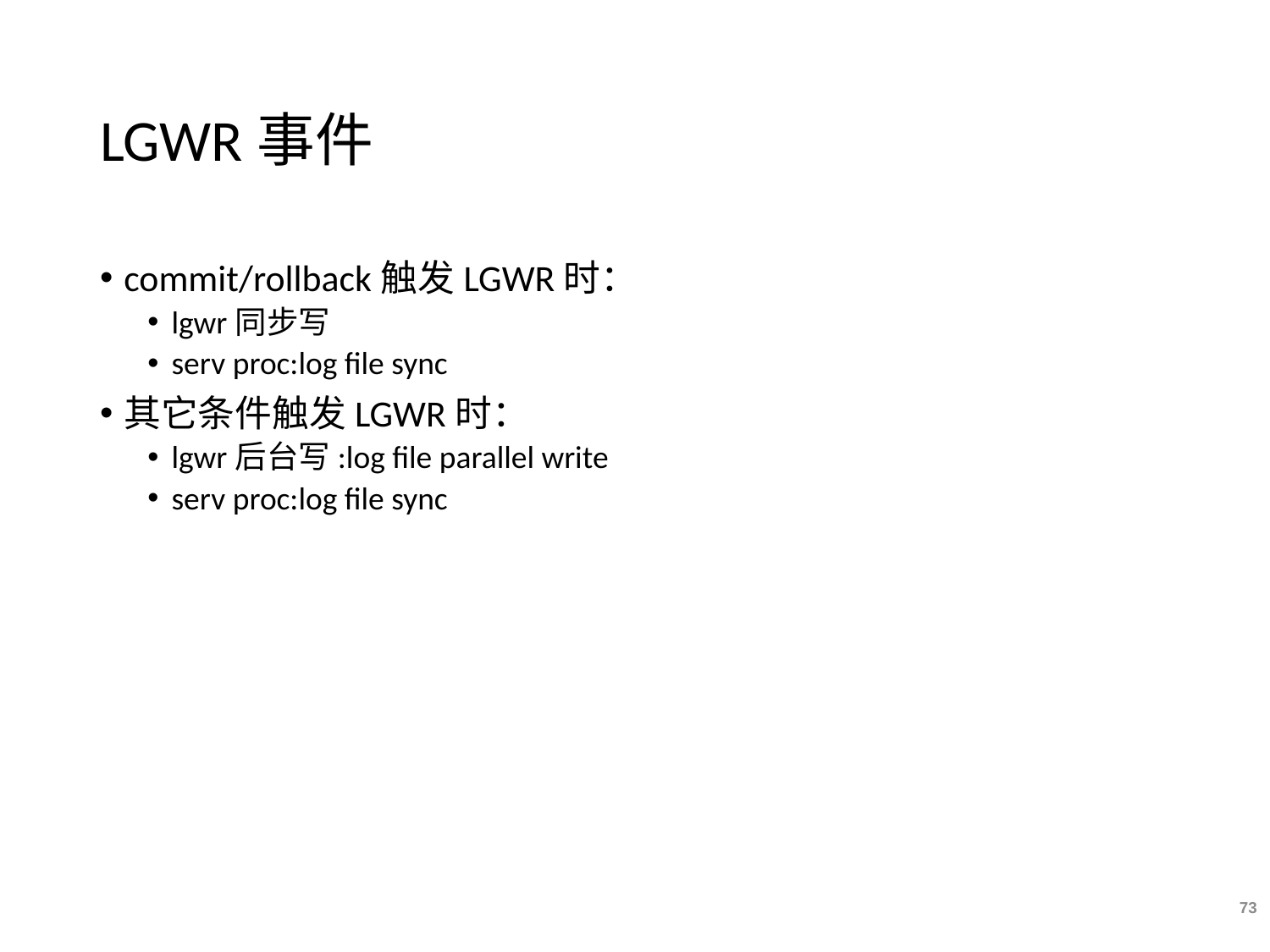

# LGWR事件
commit/rollback触发LGWR时：
lgwr同步写
serv proc:log file sync
其它条件触发LGWR时：
lgwr后台写:log file parallel write
serv proc:log file sync

73